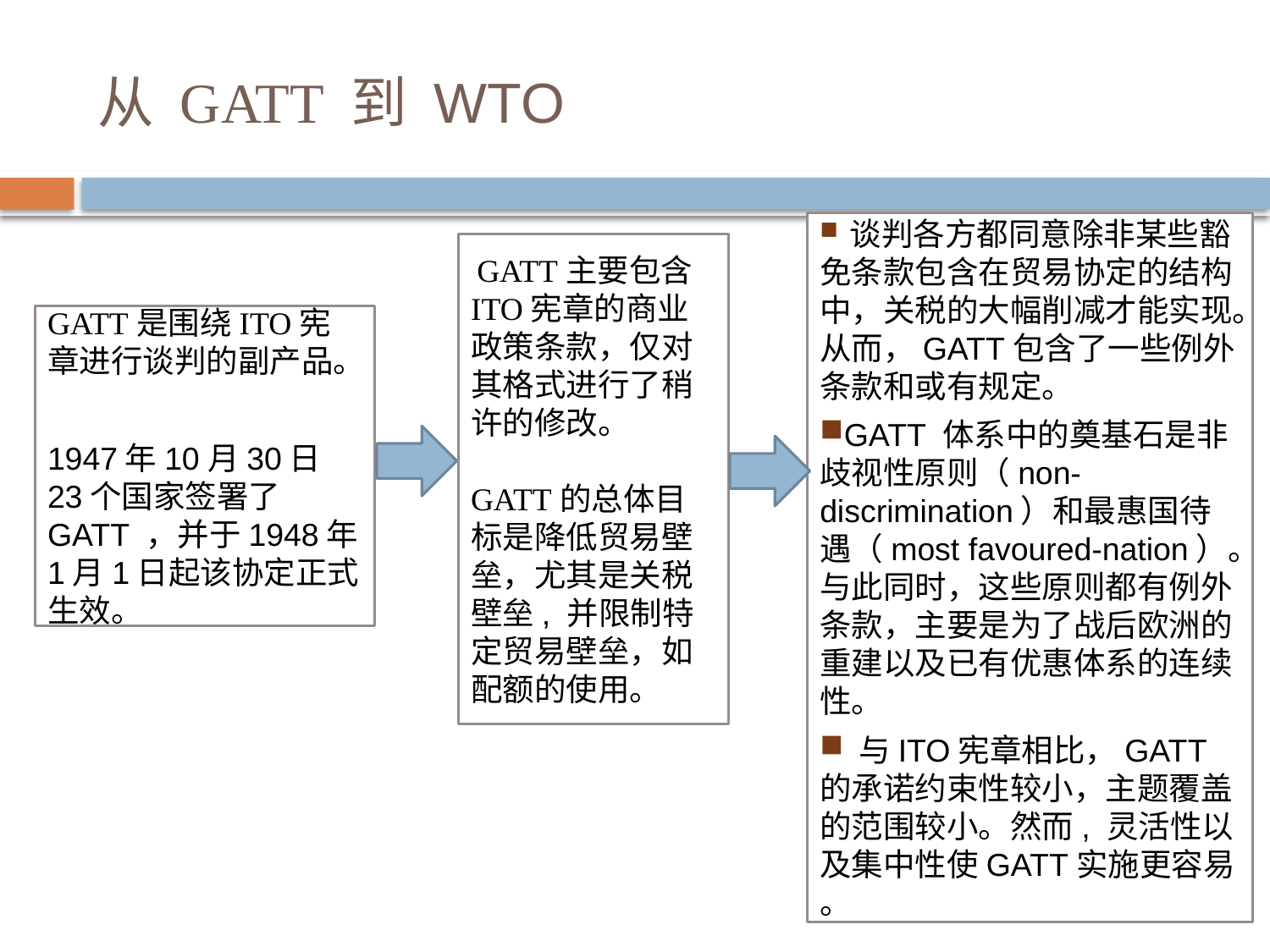

# 从 GATT 到 WTO
 谈判各方都同意除非某些豁免条款包含在贸易协定的结构中，关税的大幅削减才能实现。从而，GATT包含了一些例外条款和或有规定。
GATT 体系中的奠基石是非歧视性原则（non-discrimination）和最惠国待遇（most favoured-nation）。与此同时，这些原则都有例外条款，主要是为了战后欧洲的重建以及已有优惠体系的连续性。
 与ITO宪章相比，GATT的承诺约束性较小，主题覆盖的范围较小。然而, 灵活性以及集中性使GATT实施更容易 。
 GATT主要包含ITO宪章的商业政策条款，仅对其格式进行了稍许的修改。

GATT的总体目标是降低贸易壁垒，尤其是关税壁垒, 并限制特定贸易壁垒，如配额的使用。
GATT是围绕ITO宪章进行谈判的副产品。

1947年10月30日23个国家签署了 GATT ，并于1948年1月1日起该协定正式生效。